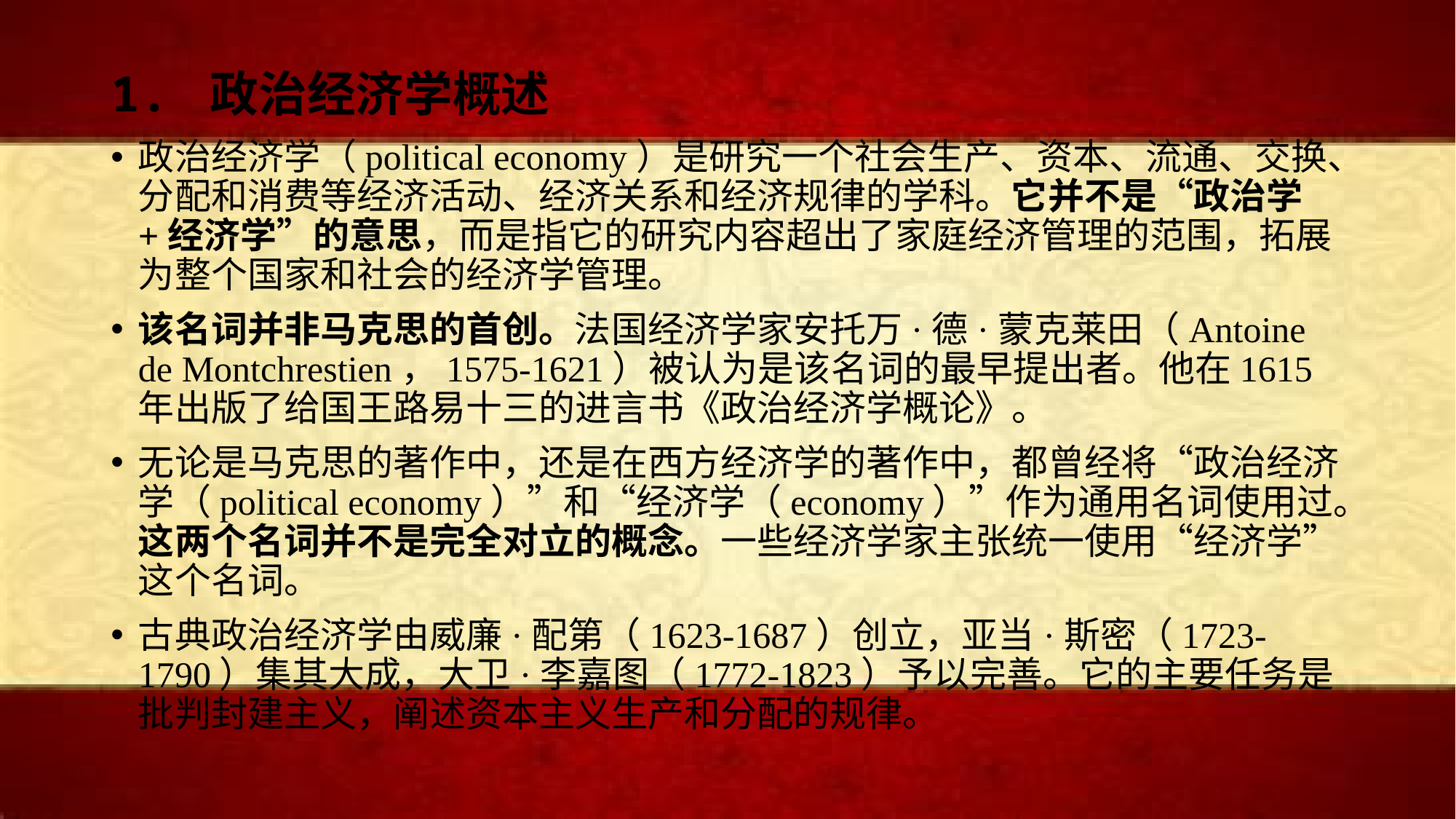

# 1. 政治经济学概述
政治经济学（political economy）是研究一个社会生产、资本、流通、交换、分配和消费等经济活动、经济关系和经济规律的学科。它并不是“政治学+经济学”的意思，而是指它的研究内容超出了家庭经济管理的范围，拓展为整个国家和社会的经济学管理。
该名词并非马克思的首创。法国经济学家安托万·德·蒙克莱田（Antoine de Montchrestien，1575-1621）被认为是该名词的最早提出者。他在1615年出版了给国王路易十三的进言书《政治经济学概论》。
无论是马克思的著作中，还是在西方经济学的著作中，都曾经将“政治经济学（political economy）”和“经济学（economy）”作为通用名词使用过。这两个名词并不是完全对立的概念。一些经济学家主张统一使用“经济学”这个名词。
古典政治经济学由威廉·配第（1623-1687）创立，亚当·斯密（1723-1790）集其大成，大卫·李嘉图（1772-1823）予以完善。它的主要任务是批判封建主义，阐述资本主义生产和分配的规律。